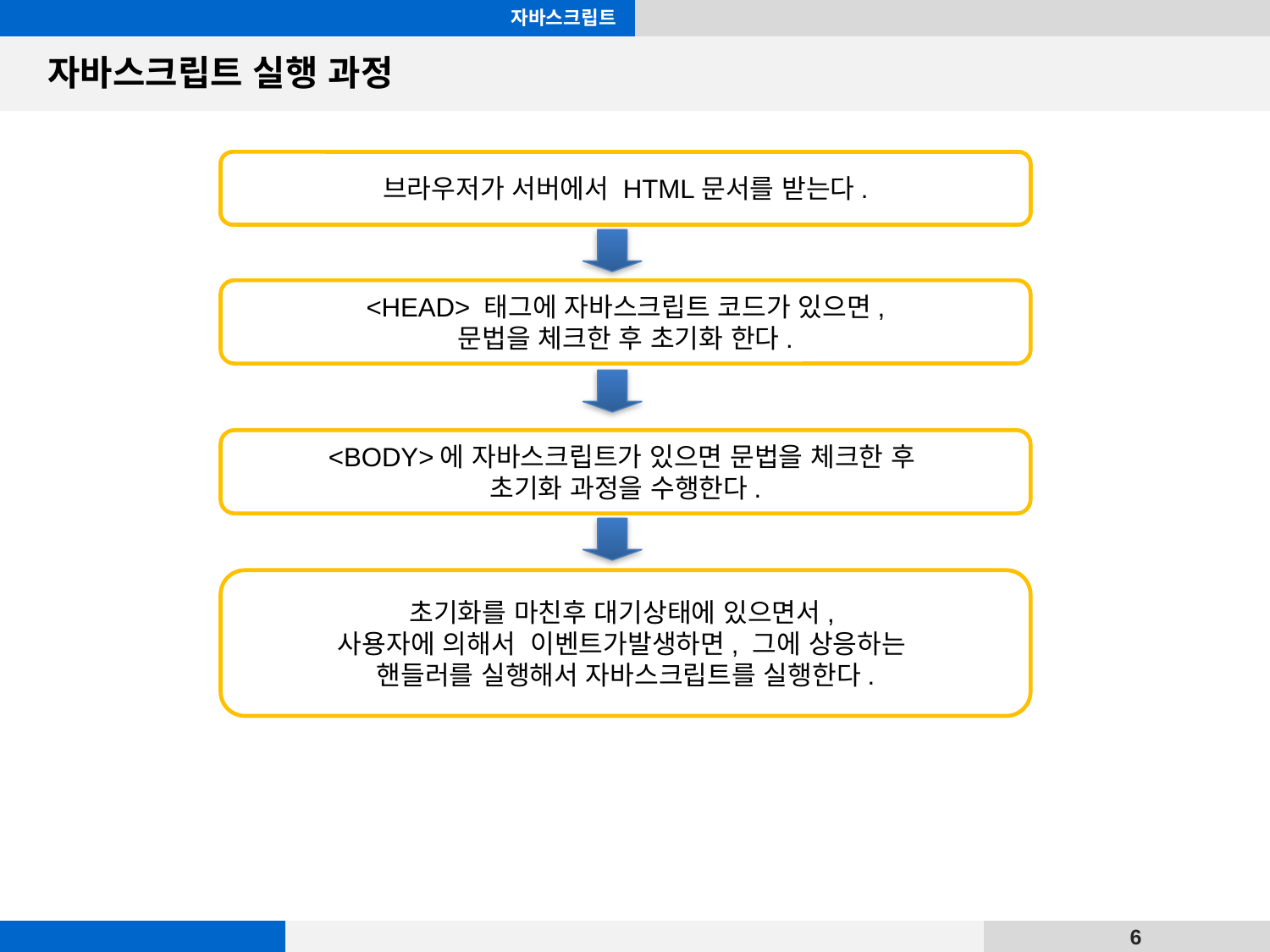

자바스크립트
# 자바스크립트 실행 과정
브라우저가 서버에서 HTML문서를 받는다.
브라우저가 서버에서 HTML문서를 받는다.

<HEAD> 태그에 자바스크립트 코드가 있으면,
문법을 체크한 후 초기화 한다.

<BODY>에 자바스크립트가 있으면 문법을 체크한 후
초기화 과정을 수행한다.

초기화를 마친후 대기상태에 있으면서,
사용자에 의해서  이벤트가발생하면, 그에 상응하는
핸들러를 실행해서 자바스크립트를 실행한다.